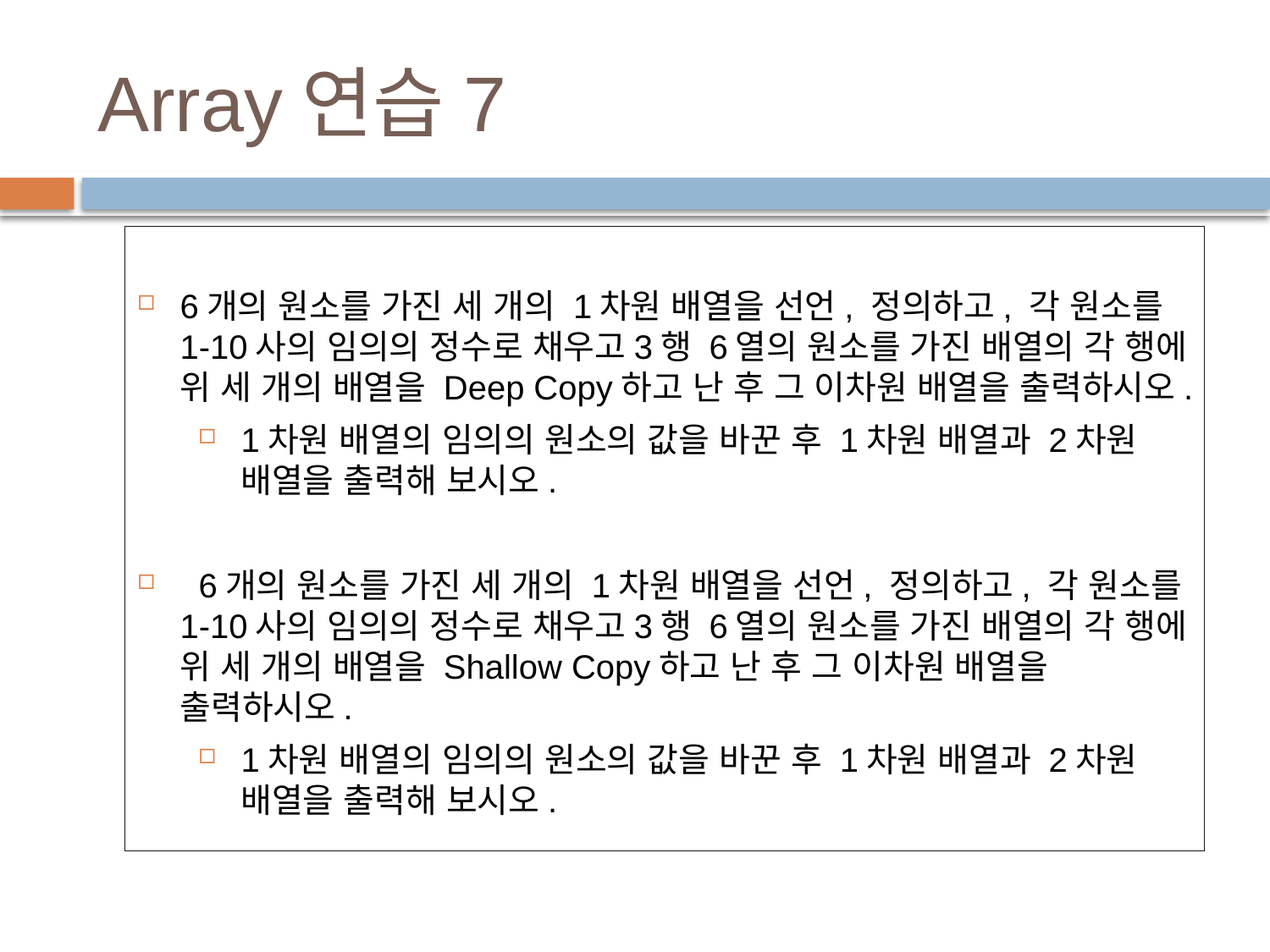

# Array연습7

6개의 원소를 가진 세 개의 1차원 배열을 선언, 정의하고, 각 원소를 1-10사의 임의의 정수로 채우고3행 6열의 원소를 가진 배열의 각 행에 위 세 개의 배열을 Deep Copy하고 난 후 그 이차원 배열을 출력하시오.
1차원 배열의 임의의 원소의 값을 바꾼 후 1차원 배열과 2차원 배열을 출력해 보시오.

  6개의 원소를 가진 세 개의 1차원 배열을 선언, 정의하고, 각 원소를 1-10사의 임의의 정수로 채우고3행 6열의 원소를 가진 배열의 각 행에 위 세 개의 배열을 Shallow Copy하고 난 후 그 이차원 배열을 출력하시오.
1차원 배열의 임의의 원소의 값을 바꾼 후 1차원 배열과 2차원 배열을 출력해 보시오.